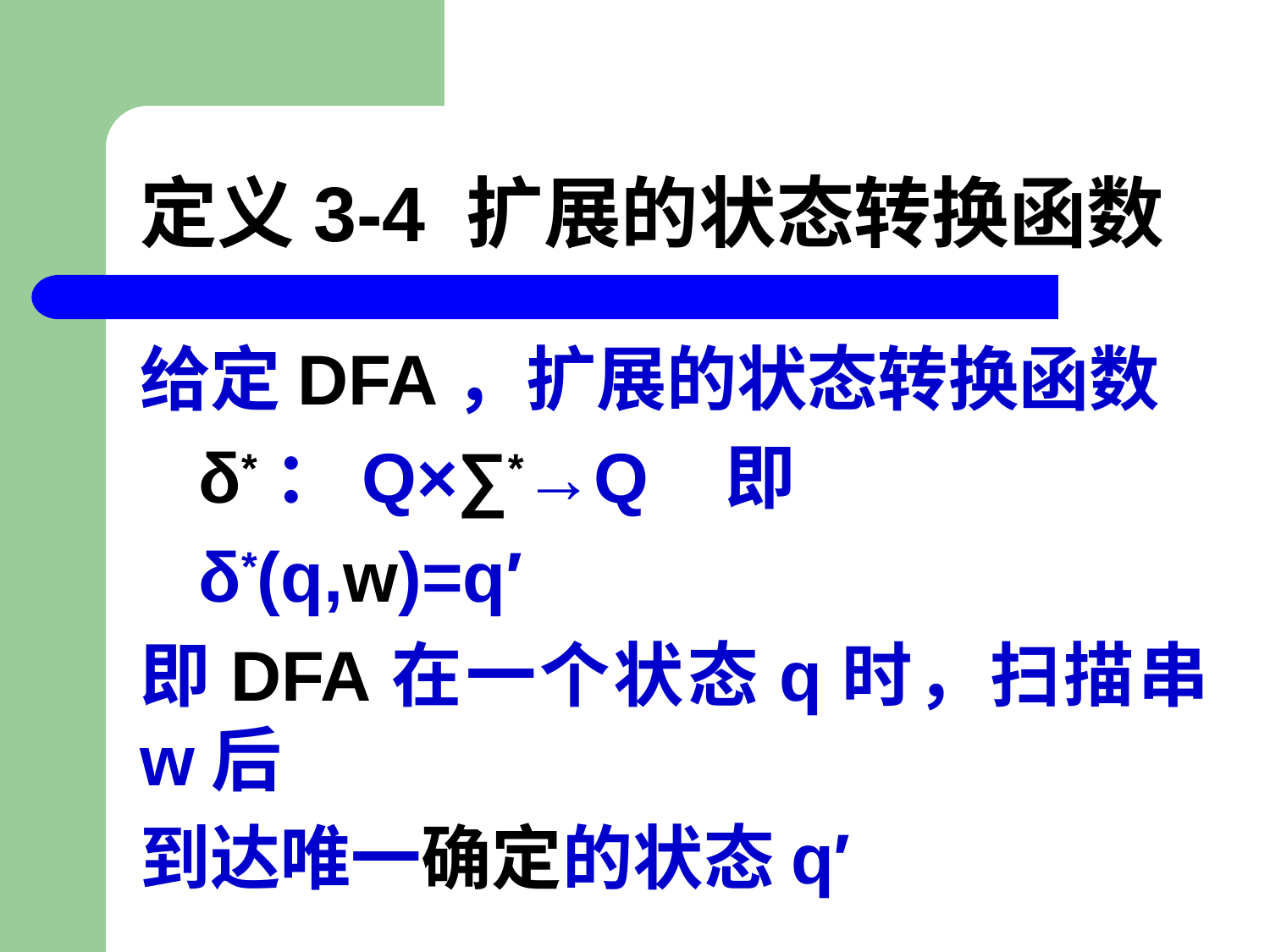

# 定义3-4 扩展的状态转换函数
给定DFA，扩展的状态转换函数
   δ*：Q×∑*→Q   即
   δ*(q,w)=q′
即DFA在一个状态q时，扫描串w后
到达唯一确定的状态q′